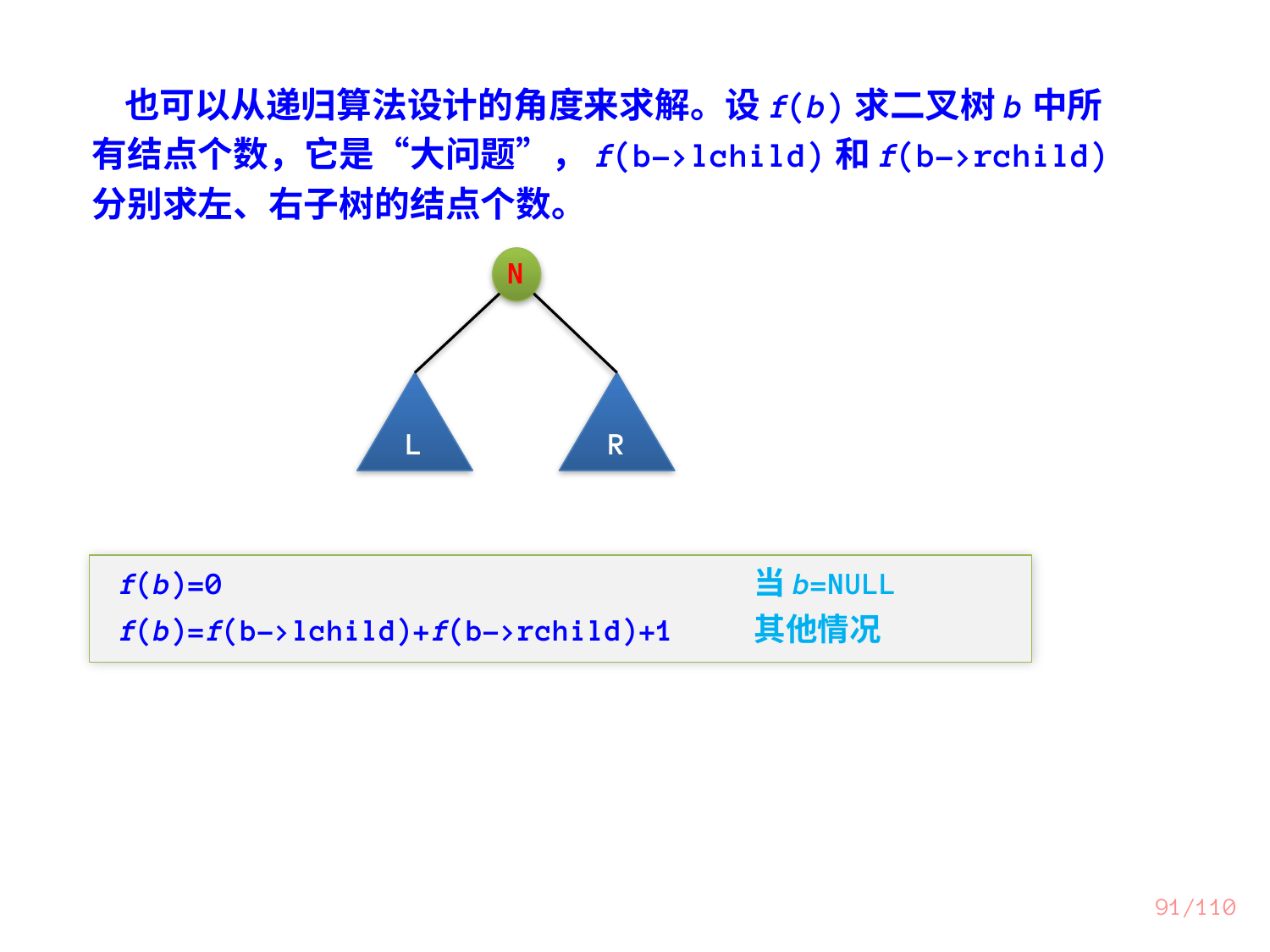

也可以从递归算法设计的角度来求解。设f(b)求二叉树b中所有结点个数，它是“大问题”，f(b->lchild)和f(b->rchild)分别求左、右子树的结点个数。
N
L
R
f(b)=0					当b=NULL
f(b)=f(b->lchild)+f(b->rchild)+1	其他情况
91/110